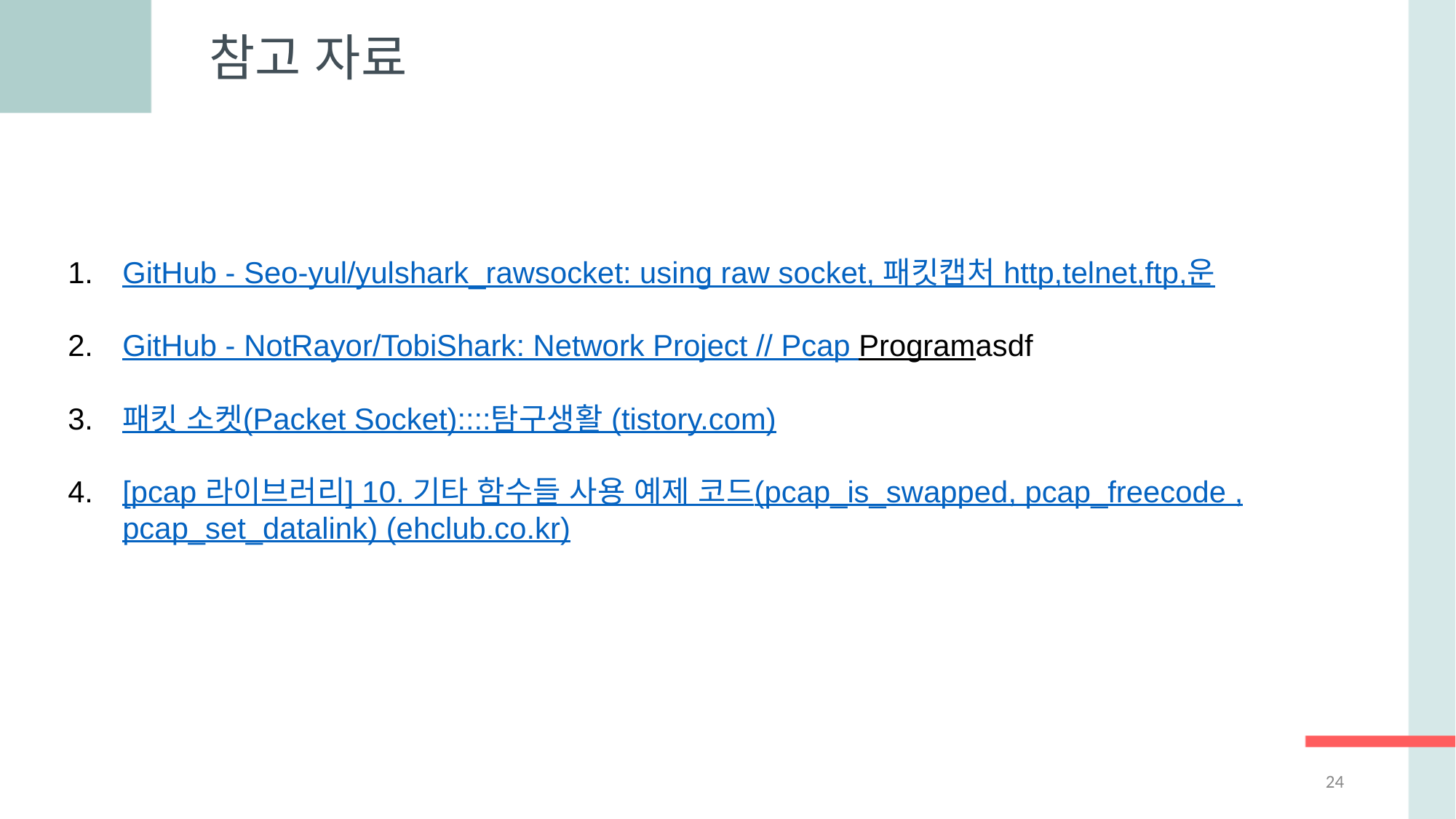

03
참고 자료
GitHub - Seo-yul/yulshark_rawsocket: using raw socket, 패킷캡처 http,telnet,ftp,운

GitHub - NotRayor/TobiShark: Network Project // Pcap Programasdf

패킷 소켓(Packet Socket)::::탐구생활 (tistory.com)

[pcap 라이브러리] 10. 기타 함수들 사용 예제 코드(pcap_is_swapped, pcap_freecode ,pcap_set_datalink) (ehclub.co.kr)

24